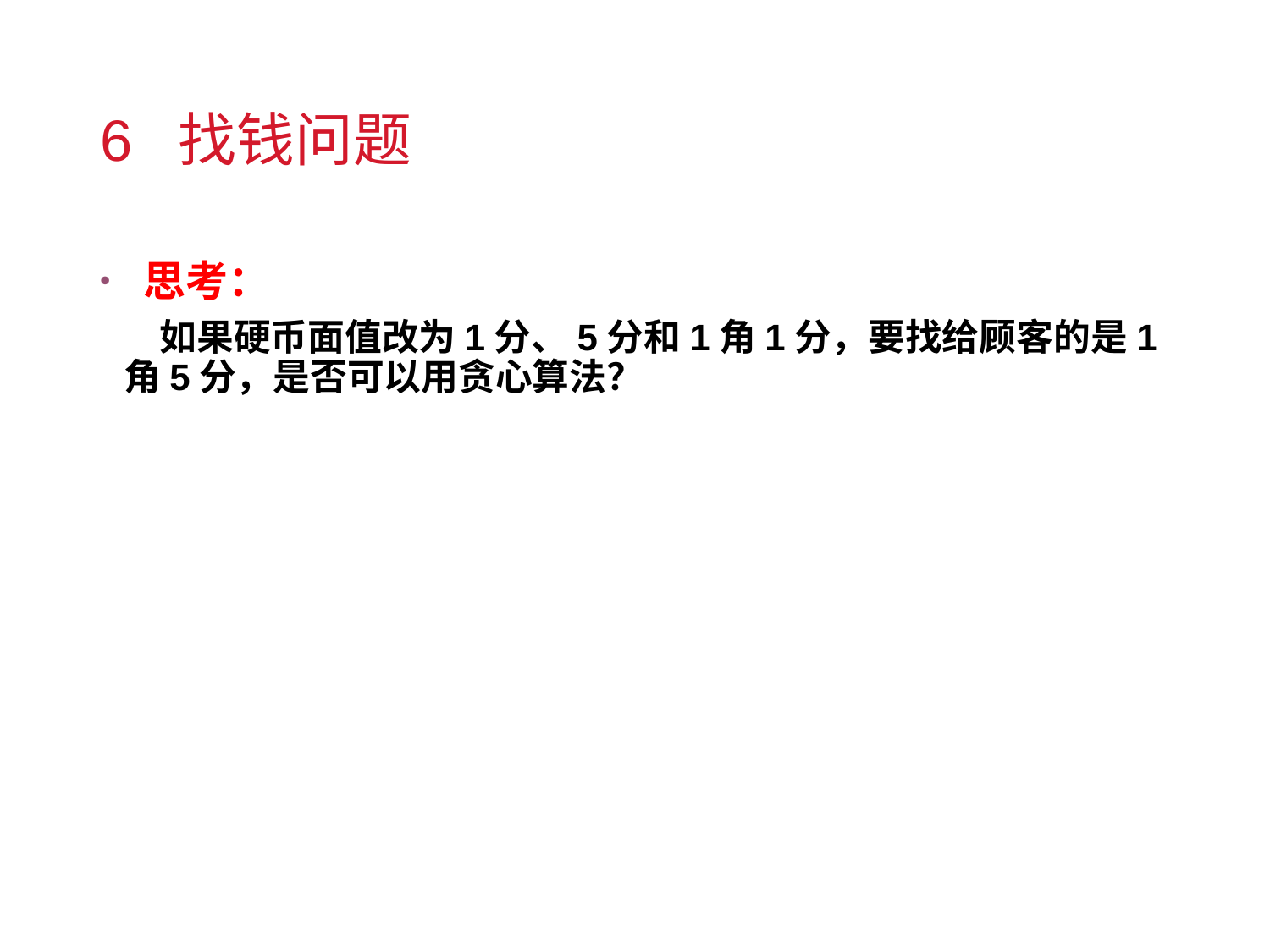

# 6  找钱问题
 思考：
      如果硬币面值改为1分、5分和1角1分，要找给顾客的是1角5分，是否可以用贪心算法？